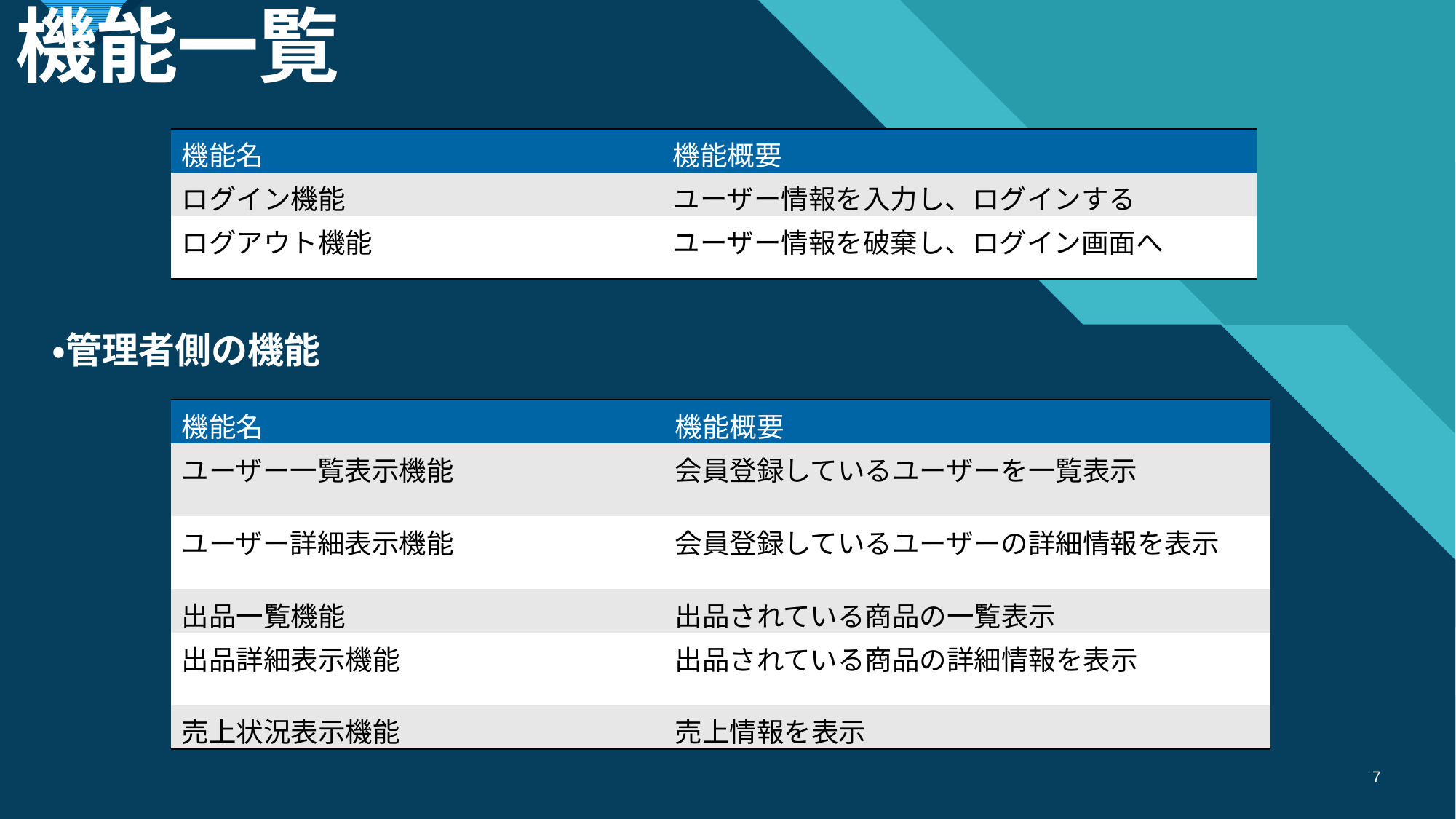

# 機能一覧
| 機能名 | 機能概要 |
| --- | --- |
| ログイン機能 | ユーザー情報を入力し、ログインする |
| ログアウト機能 | ユーザー情報を破棄し、ログイン画面へ |
・管理者側の機能
| 機能名 | 機能概要 |
| --- | --- |
| ユーザー一覧表示機能 | 会員登録しているユーザーを一覧表示 |
| ユーザー詳細表示機能 | 会員登録しているユーザーの詳細情報を表示 |
| 出品一覧機能 | 出品されている商品の一覧表示 |
| 出品詳細表示機能 | 出品されている商品の詳細情報を表示 |
| 売上状況表示機能 | 売上情報を表示 |
7